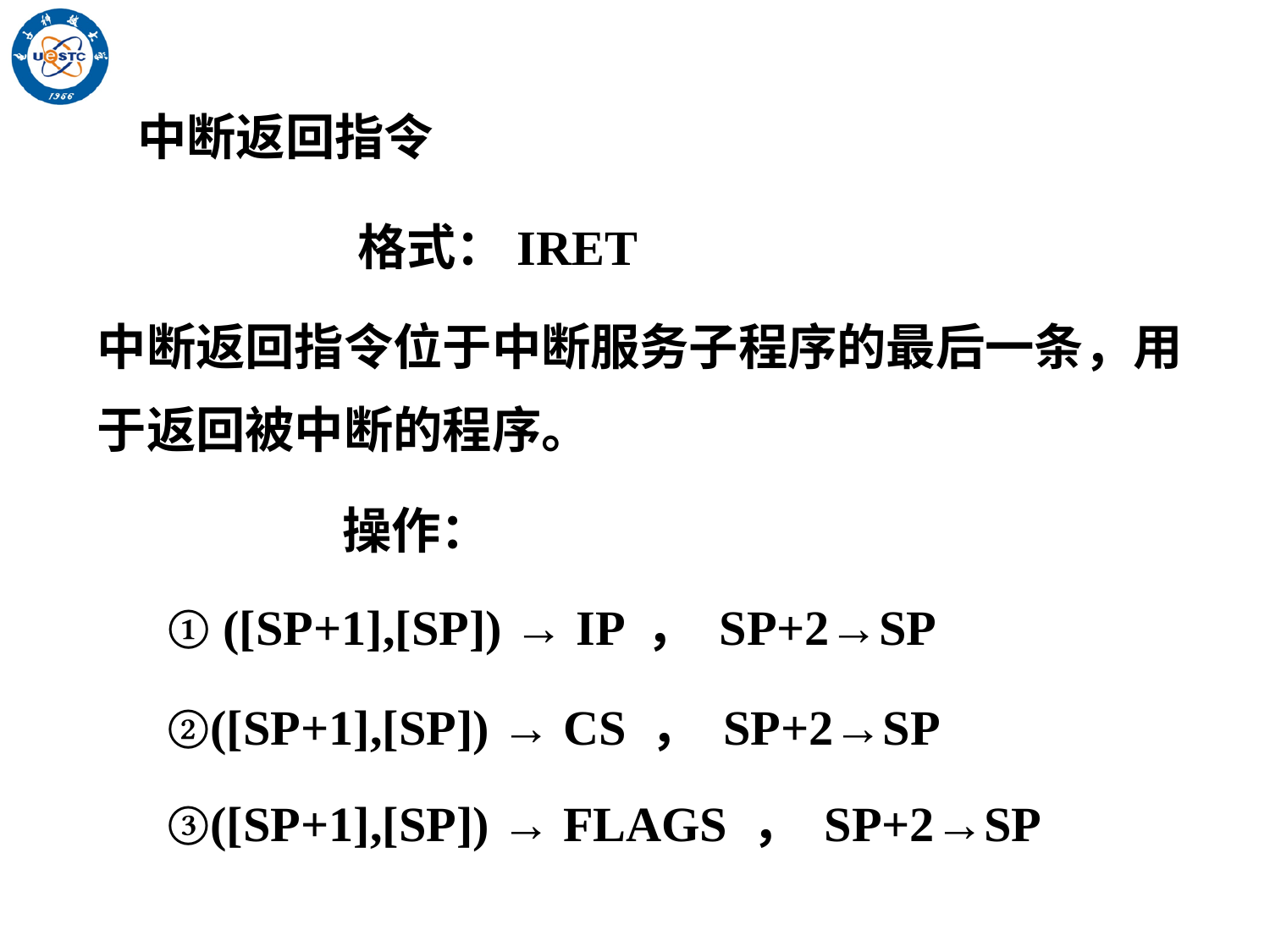

中断返回指令
格式：IRET
中断返回指令位于中断服务子程序的最后一条，用于返回被中断的程序。
操作：
① ([SP+1],[SP]) → IP ， SP+2→SP
②([SP+1],[SP]) → CS ， SP+2→SP
③([SP+1],[SP]) → FLAGS ， SP+2→SP